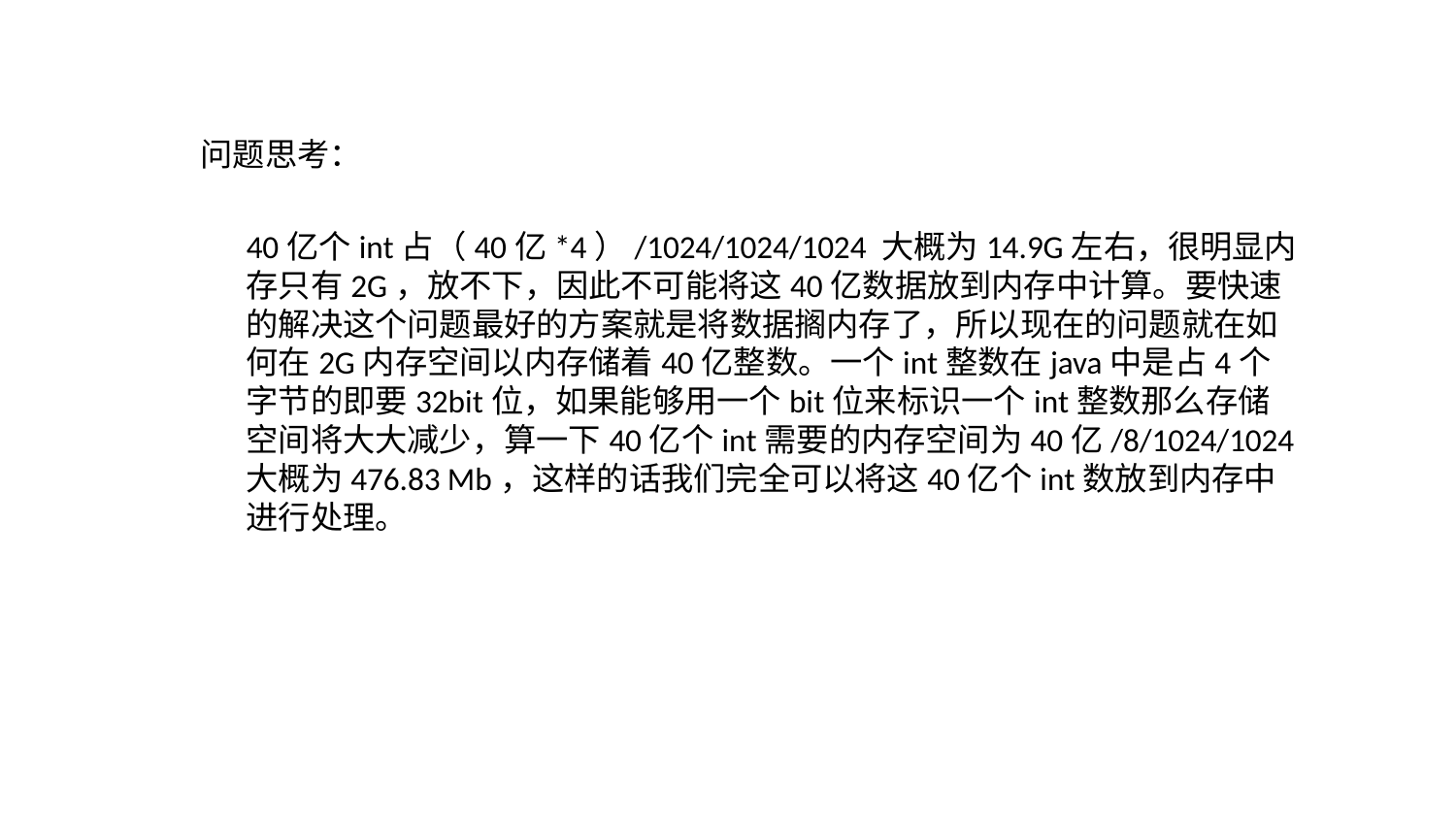

问题思考：
40亿个int占（40亿*4）/1024/1024/1024 大概为14.9G左右，很明显内存只有2G，放不下，因此不可能将这40亿数据放到内存中计算。要快速的解决这个问题最好的方案就是将数据搁内存了，所以现在的问题就在如何在2G内存空间以内存储着40亿整数。一个int整数在java中是占4个字节的即要32bit位，如果能够用一个bit位来标识一个int整数那么存储空间将大大减少，算一下40亿个int需要的内存空间为40亿/8/1024/1024大概为476.83 Mb，这样的话我们完全可以将这40亿个int数放到内存中进行处理。